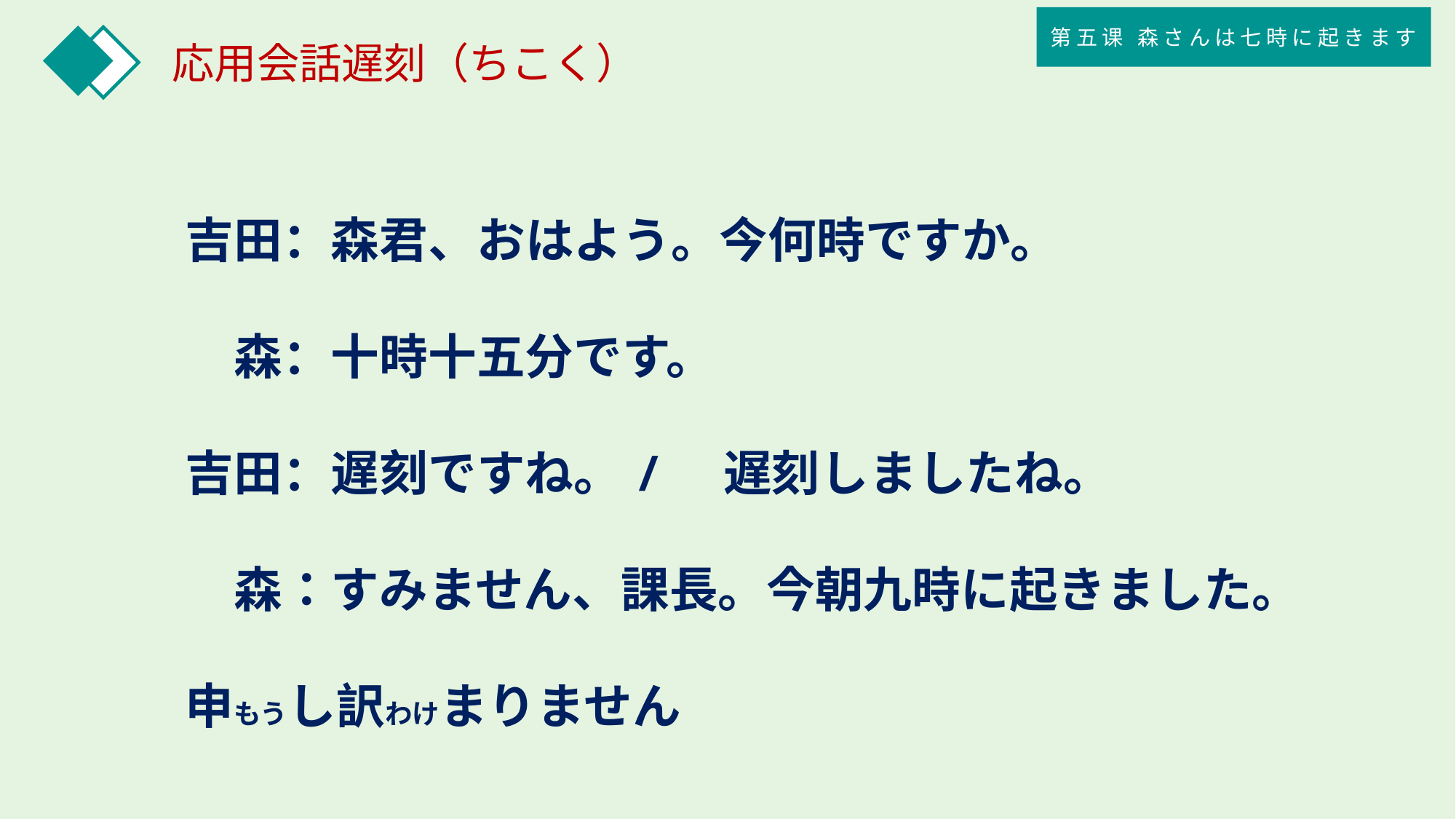

第五课 森さんは七時に起きます

応用会話遅刻（ちこく）
吉田：森君、おはよう。今何時ですか。
　森：十時十五分です。
吉田：遅刻ですね。/　遅刻しましたね。
　森：すみません、課長。今朝九時に起きました。
申もうし訳わけまりません